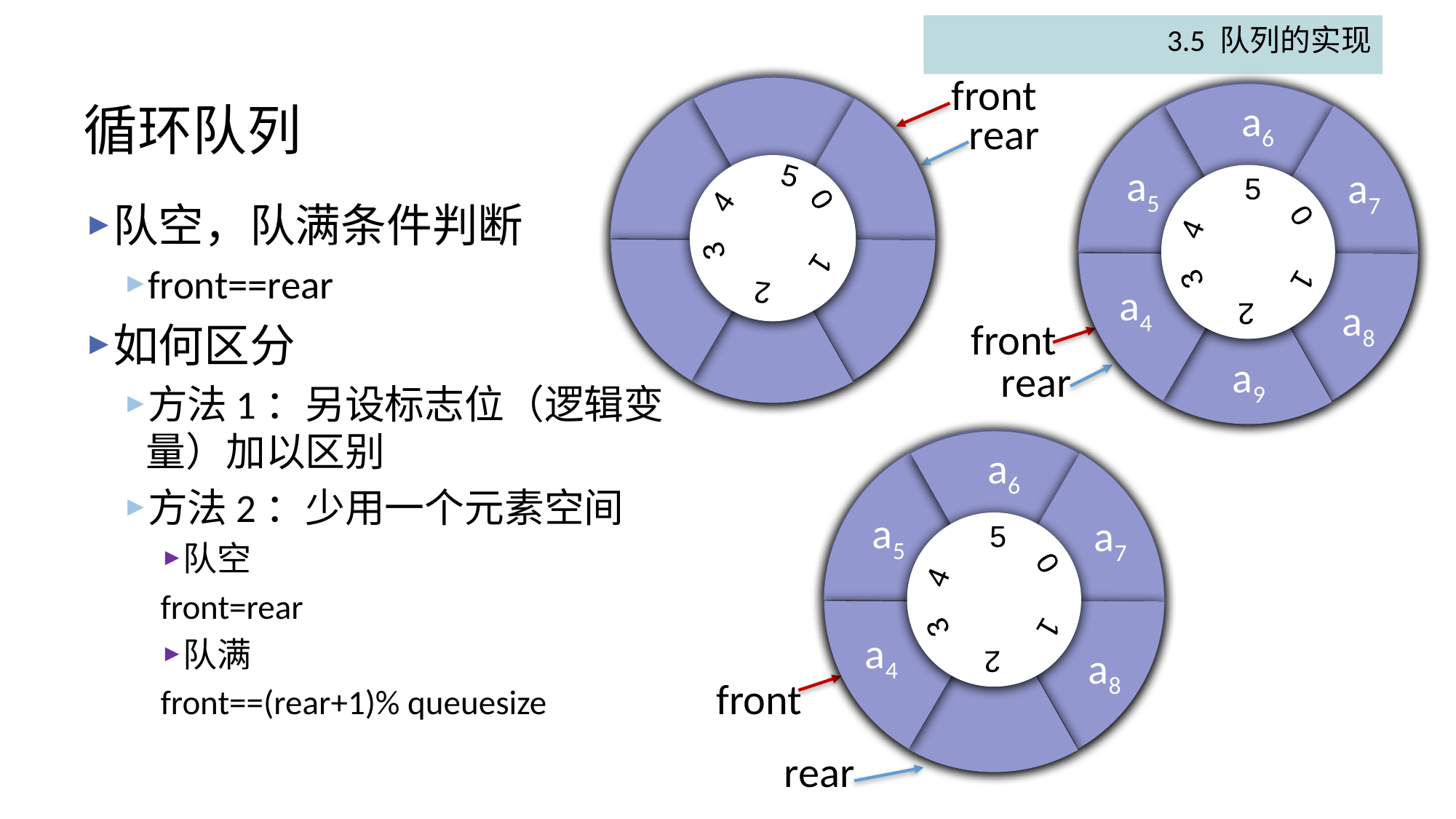

3.5 队列的实现

front

0      1      2      3    4       5
rear

a6
a5
a4
0      1      2      3    4       5
a7
a8
a9
front
rear
# 循环队列
队空，队满条件判断
front==rear
如何区分
方法1：另设标志位（逻辑变量）加以区别
方法2：少用一个元素空间
队空
front=rear
队满
front==(rear+1)% queuesize

a7

a6
a5
a4
0      1      2      3    4       5
a7
a8
front
rear
a8
a9